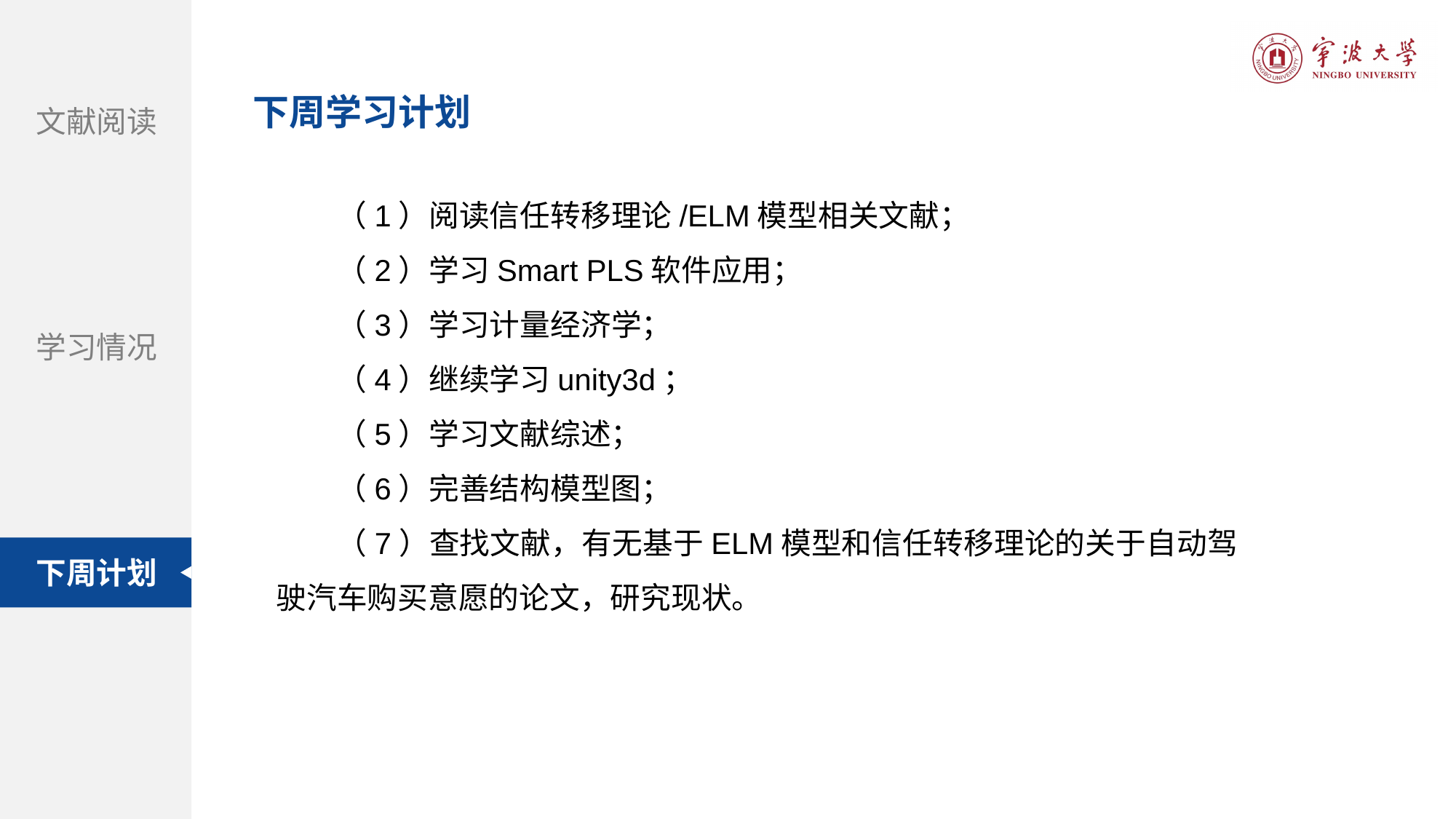

下周学习计划
文献阅读
（1）阅读信任转移理论/ELM模型相关文献；
（2）学习Smart PLS软件应用；
（3）学习计量经济学；
（4）继续学习unity3d；
（5）学习文献综述；
（6）完善结构模型图；
（7）查找文献，有无基于ELM模型和信任转移理论的关于自动驾驶汽车购买意愿的论文，研究现状。
学习情况

下周计划